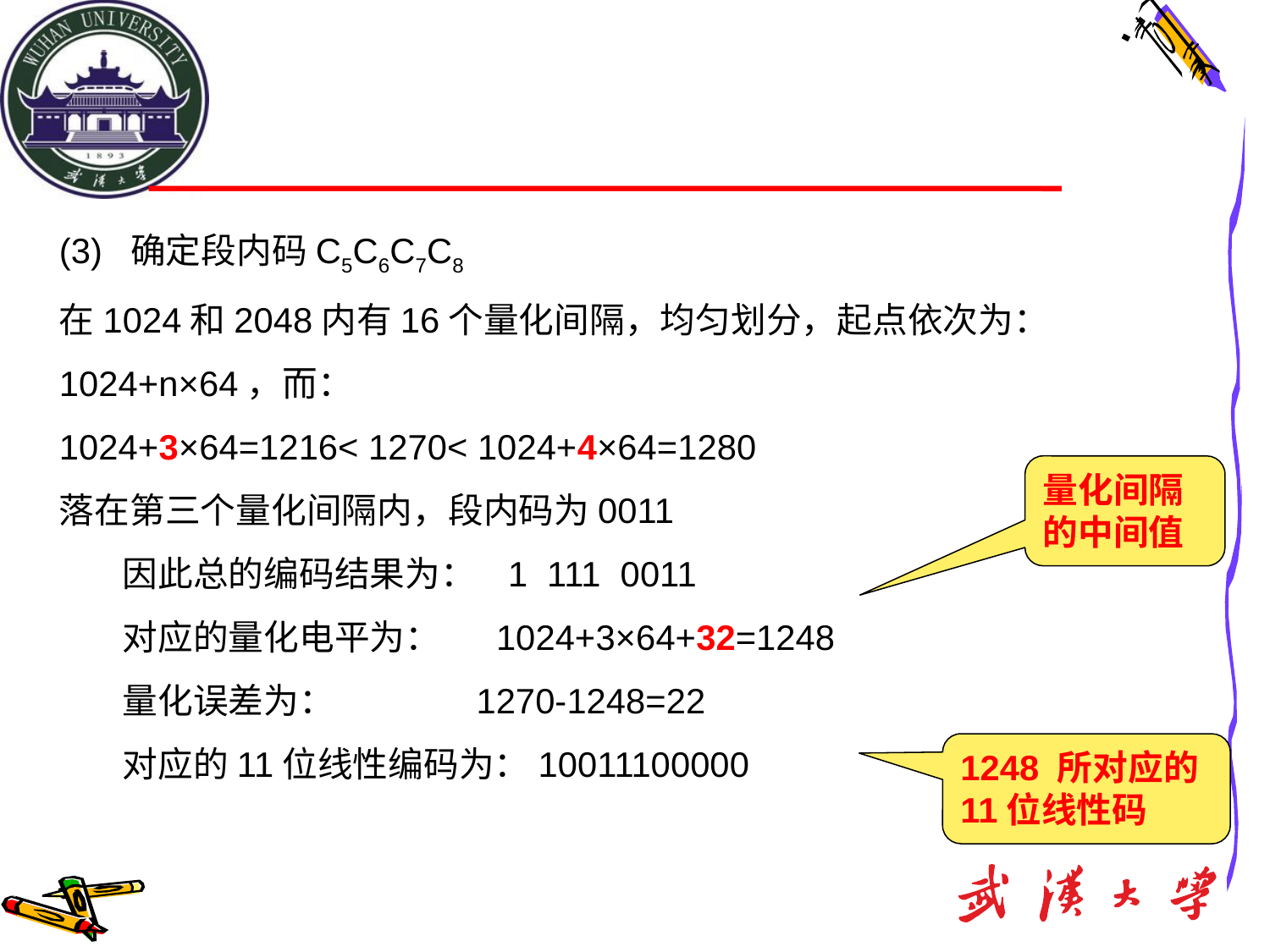

(3)  确定段内码C5C6C7C8
在1024和2048内有16个量化间隔，均匀划分，起点依次为：1024+n×64，而：
1024+3×64=1216< 1270< 1024+4×64=1280
落在第三个量化间隔内，段内码为0011
       因此总的编码结果为：   1  111  0011
       对应的量化电平为：      1024+3×64+32=1248
       量化误差为：                 1270-1248=22
       对应的11位线性编码为：10011100000
量化间隔的中间值
1248 所对应的11位线性码